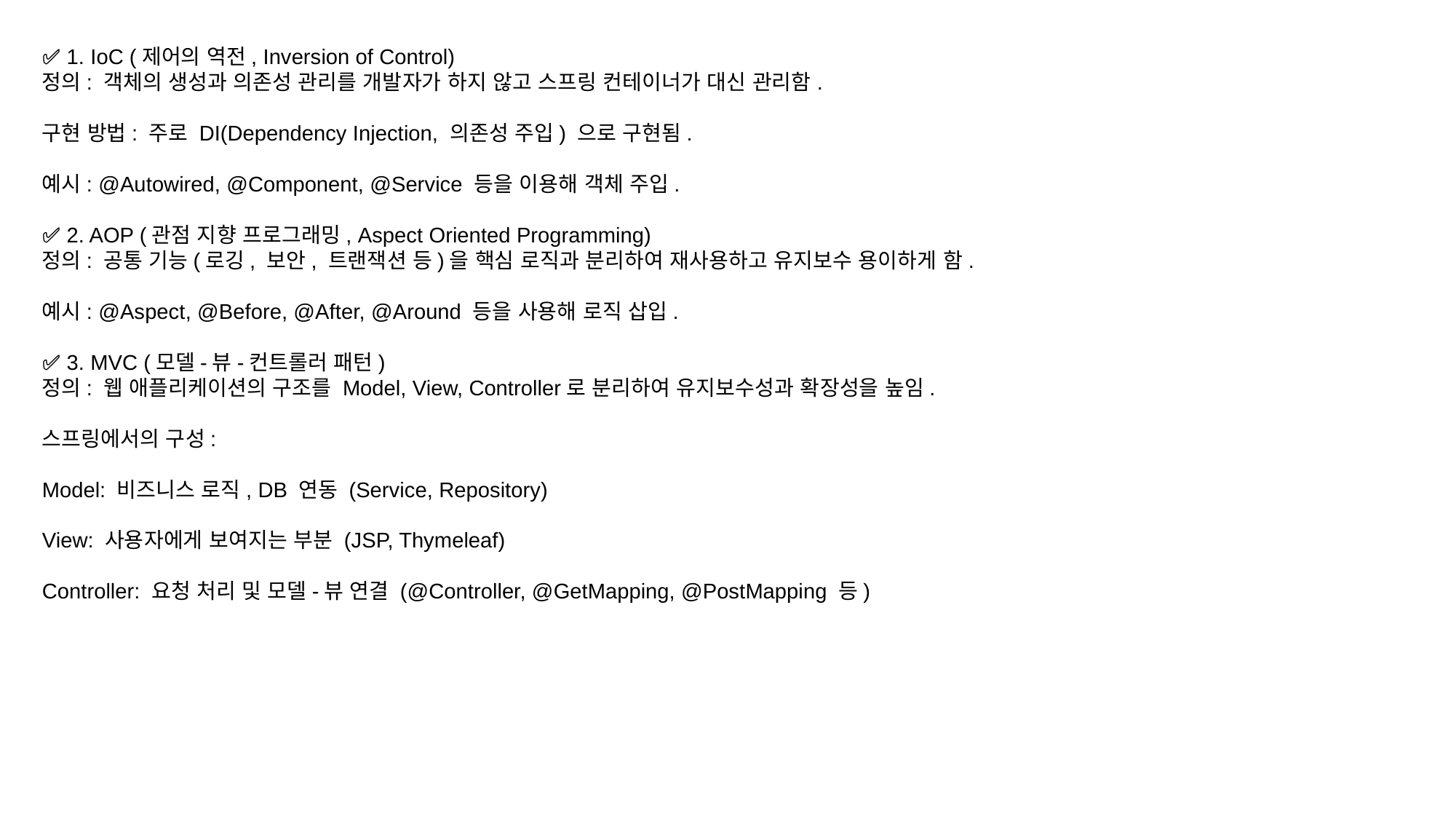

✅ 1. IoC (제어의 역전, Inversion of Control)
정의: 객체의 생성과 의존성 관리를 개발자가 하지 않고 스프링 컨테이너가 대신 관리함.

구현 방법: 주로 DI(Dependency Injection, 의존성 주입) 으로 구현됨.

예시: @Autowired, @Component, @Service 등을 이용해 객체 주입.

✅ 2. AOP (관점 지향 프로그래밍, Aspect Oriented Programming)
정의: 공통 기능(로깅, 보안, 트랜잭션 등)을 핵심 로직과 분리하여 재사용하고 유지보수 용이하게 함.

예시: @Aspect, @Before, @After, @Around 등을 사용해 로직 삽입.

✅ 3. MVC (모델-뷰-컨트롤러 패턴)
정의: 웹 애플리케이션의 구조를 Model, View, Controller로 분리하여 유지보수성과 확장성을 높임.

스프링에서의 구성:

Model: 비즈니스 로직, DB 연동 (Service, Repository)

View: 사용자에게 보여지는 부분 (JSP, Thymeleaf)

Controller: 요청 처리 및 모델-뷰 연결 (@Controller, @GetMapping, @PostMapping 등)